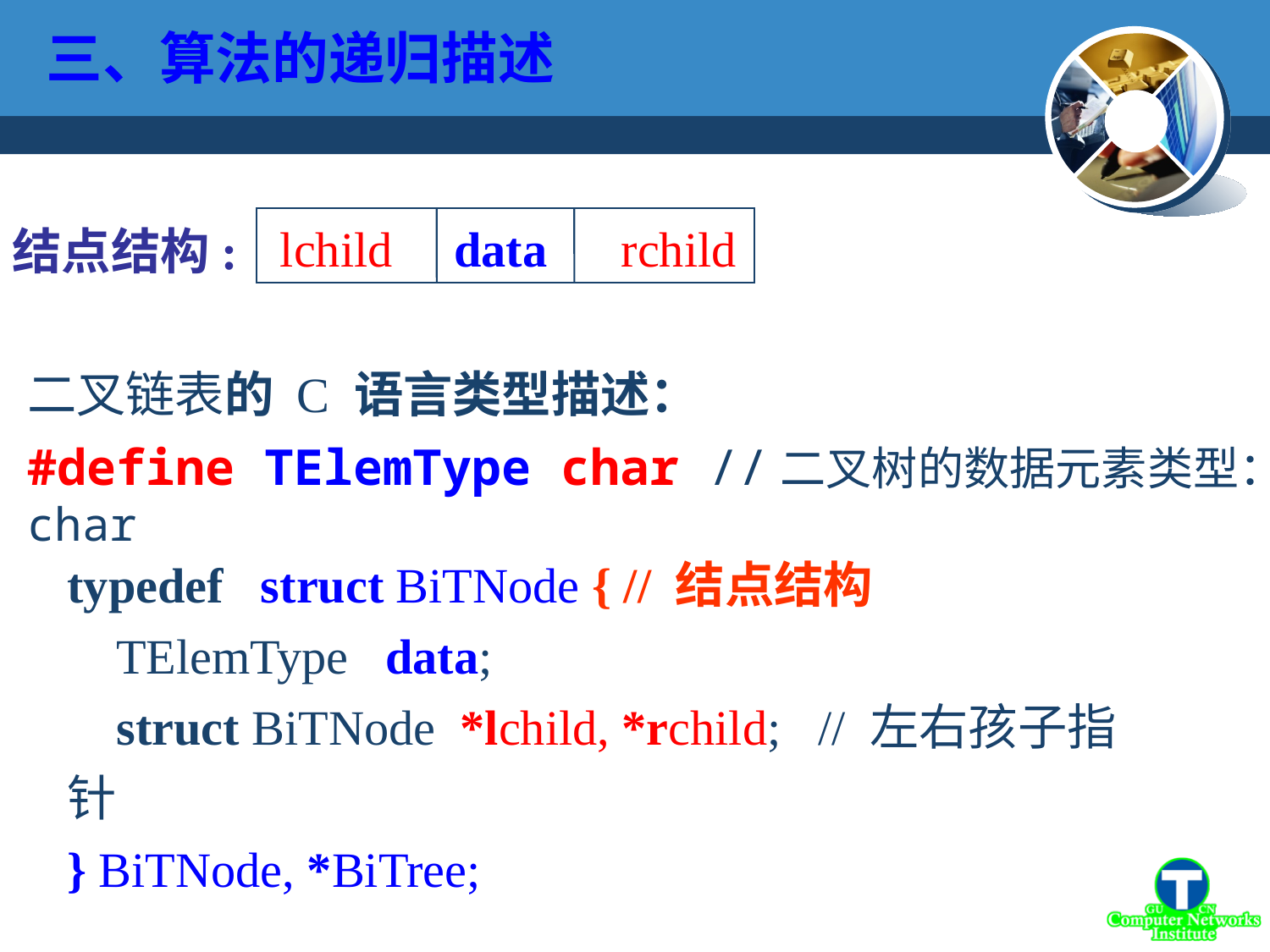

三、算法的递归描述

lchild     data      rchild
结点结构:
二叉链表的 C 语言类型描述：
#define TElemType char //二叉树的数据元素类型：char
typedef   struct BiTNode { // 结点结构
    TElemType   data;
    struct BiTNode  *lchild, *rchild;   // 左右孩子指针
} BiTNode, *BiTree;
60